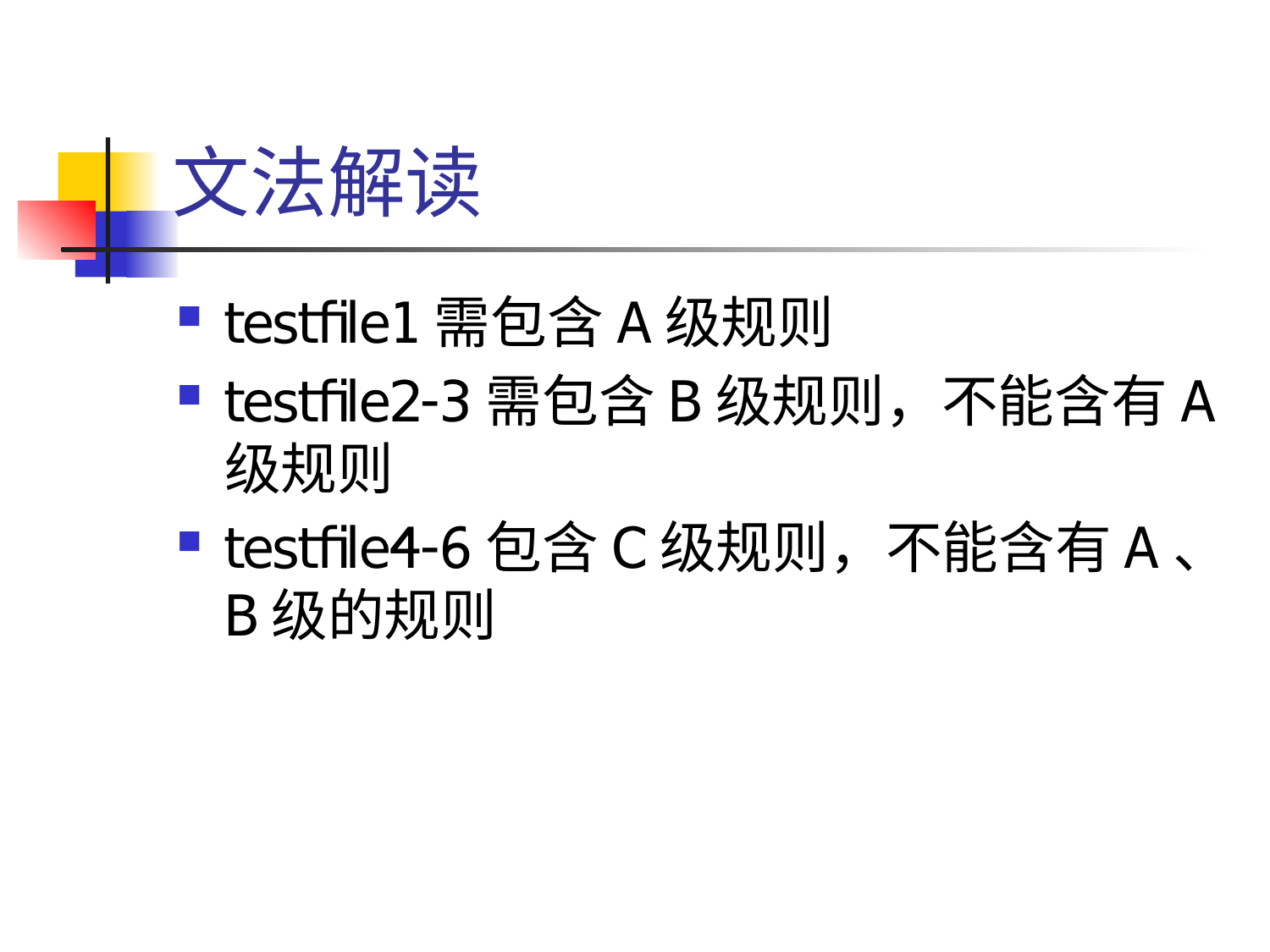

# 文法解读
testfile1需包含A级规则
testfile2-3需包含B级规则，不能含有A级规则
testfile4-6包含C级规则，不能含有A、B级的规则